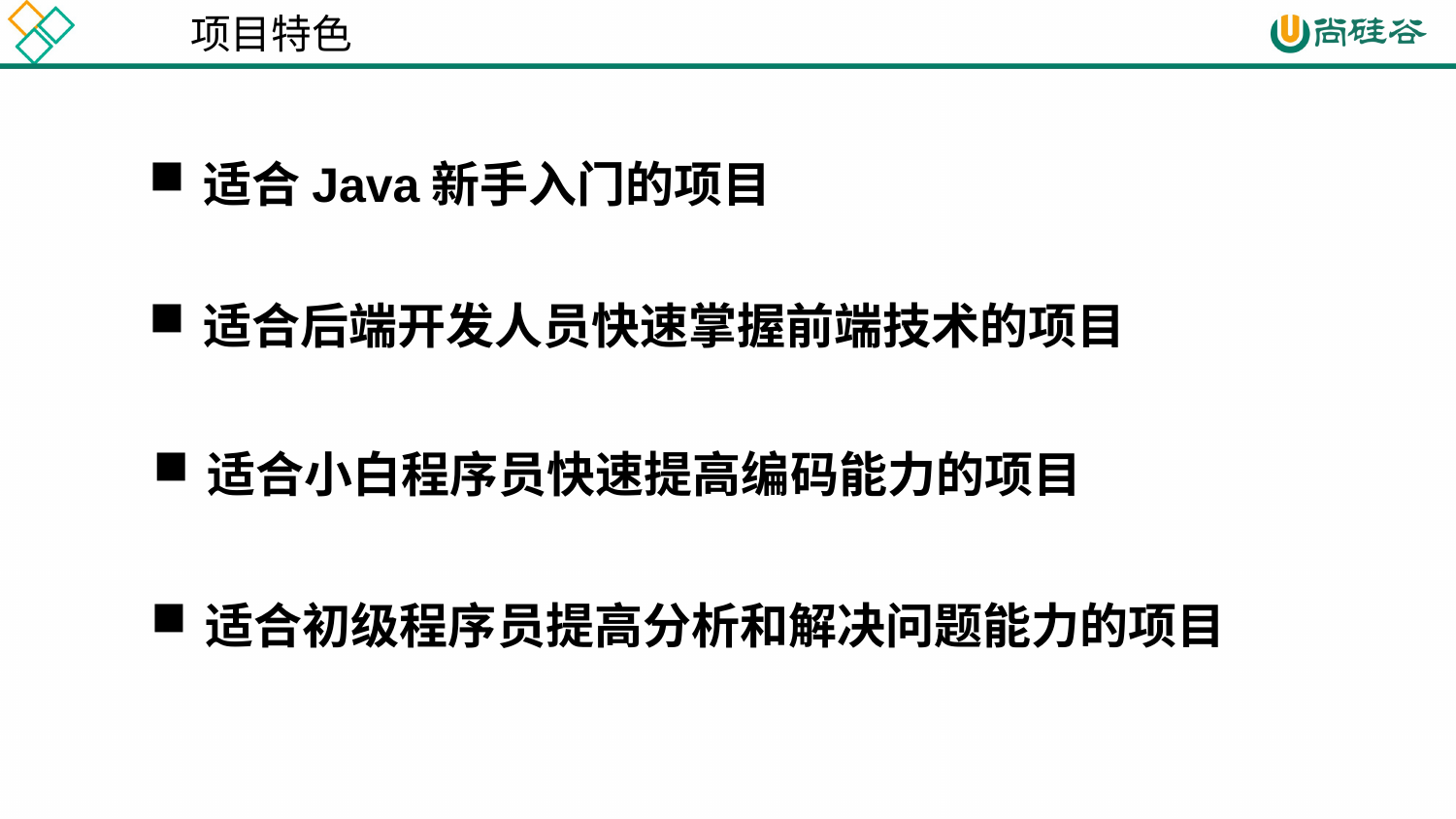

项目特色
适合Java新手入门的项目
适合后端开发人员快速掌握前端技术的项目

适合小白程序员快速提高编码能力的项目

适合初级程序员提高分析和解决问题能力的项目